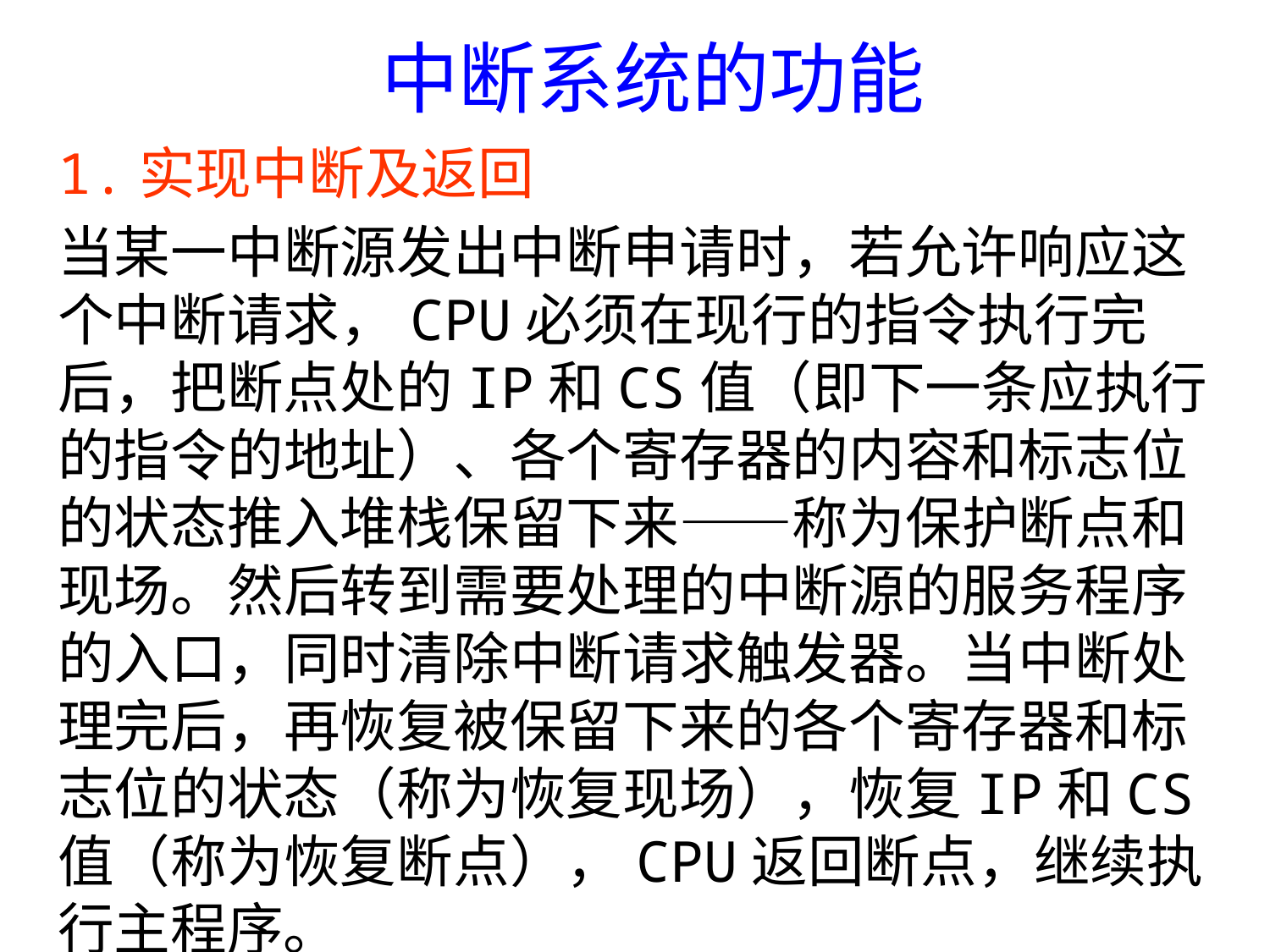

# 中断系统的功能
1.实现中断及返回
当某一中断源发出中断申请时，若允许响应这个中断请求，CPU必须在现行的指令执行完后，把断点处的IP和CS值（即下一条应执行的指令的地址）、各个寄存器的内容和标志位的状态推入堆栈保留下来——称为保护断点和现场。然后转到需要处理的中断源的服务程序的入口，同时清除中断请求触发器。当中断处理完后，再恢复被保留下来的各个寄存器和标志位的状态（称为恢复现场），恢复IP和CS值（称为恢复断点），CPU返回断点，继续执行主程序。